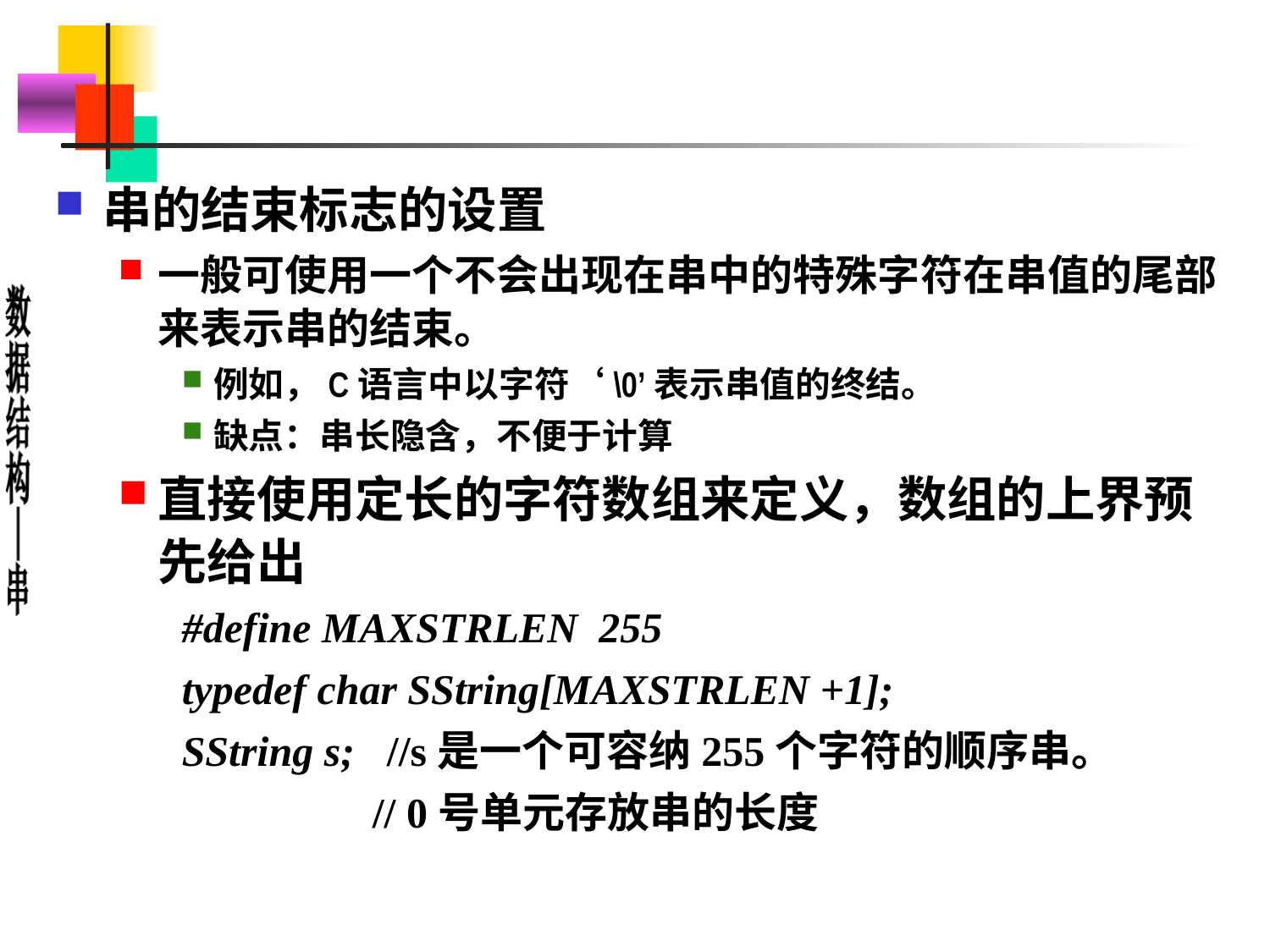

#
串的结束标志的设置
一般可使用一个不会出现在串中的特殊字符在串值的尾部来表示串的结束。
例如，C语言中以字符‘\0’表示串值的终结。
缺点：串长隐含，不便于计算
直接使用定长的字符数组来定义，数组的上界预先给出
#define MAXSTRLEN  255
typedef char SString[MAXSTRLEN +1];
SString s;   //s是一个可容纳255个字符的顺序串。
                  // 0号单元存放串的长度